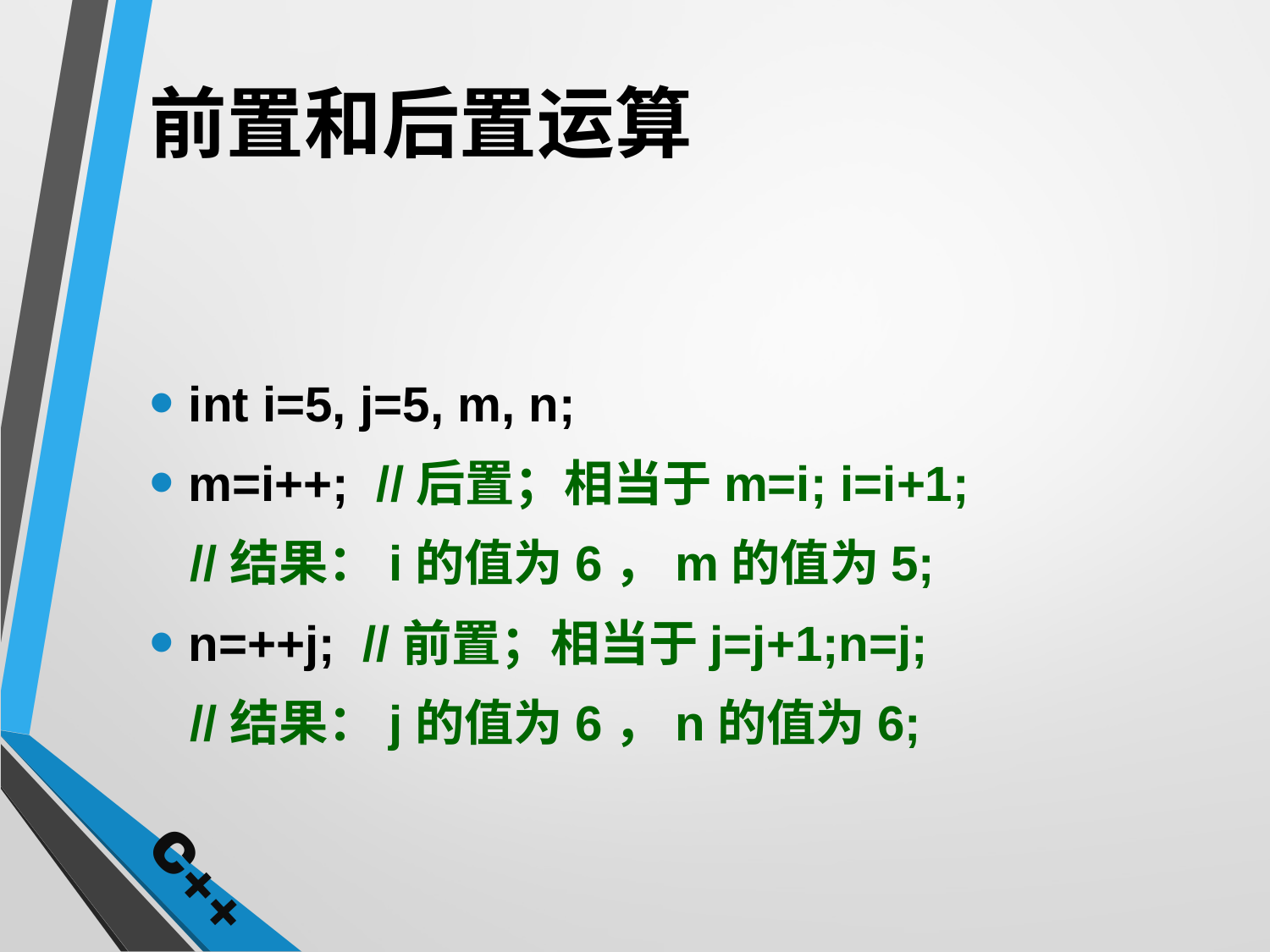

# 前置和后置运算
int i=5, j=5, m, n;
m=i++;  //后置；相当于m=i; i=i+1;
   //结果：i的值为6，m的值为5;
n=++j;  //前置；相当于j=j+1;n=j;
   //结果：j的值为6，n的值为6;